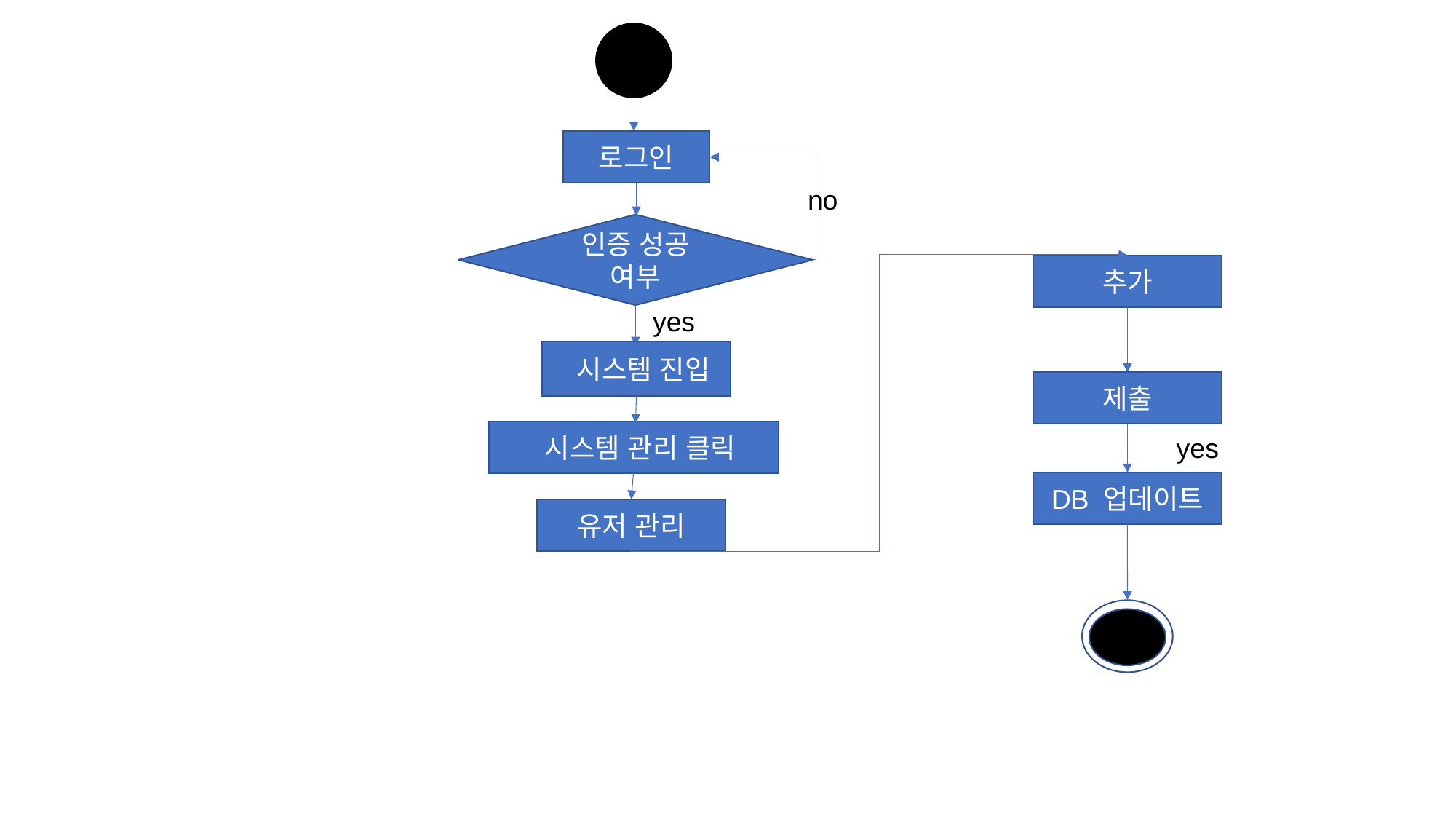

로그인

no
인증 성공 여부
추가
yes
 시스템 진입
제출
 시스템 관리 클릭
yes
DB 업데이트
유저 관리